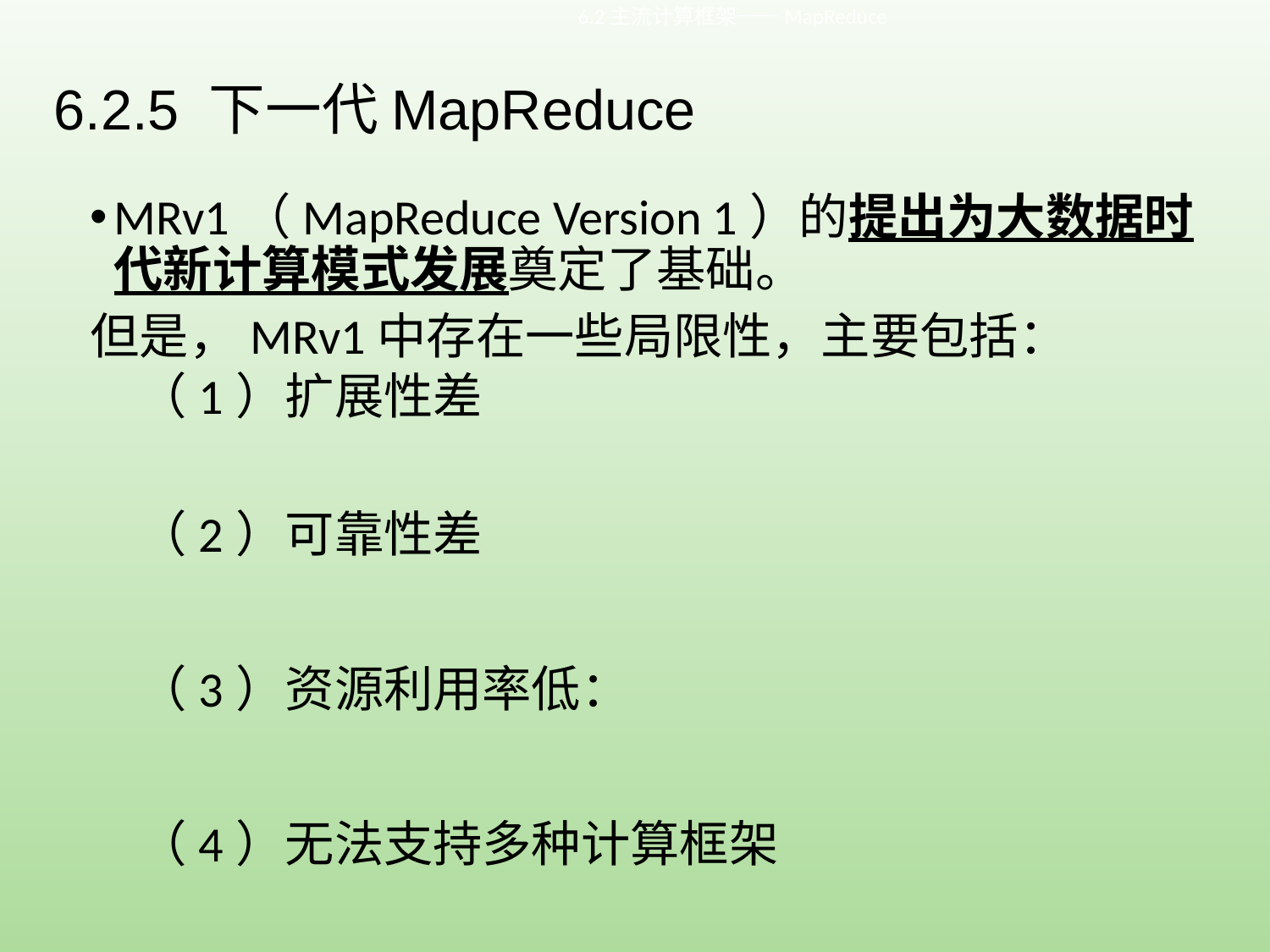

6.2主流计算框架——MapReduce
# 6.2.5 下一代MapReduce
MRv1（MapReduce Version 1）的提出为大数据时代新计算模式发展奠定了基础。
但是，MRv1中存在一些局限性，主要包括：
（1）扩展性差

（2）可靠性差

（3）资源利用率低：

（4）无法支持多种计算框架